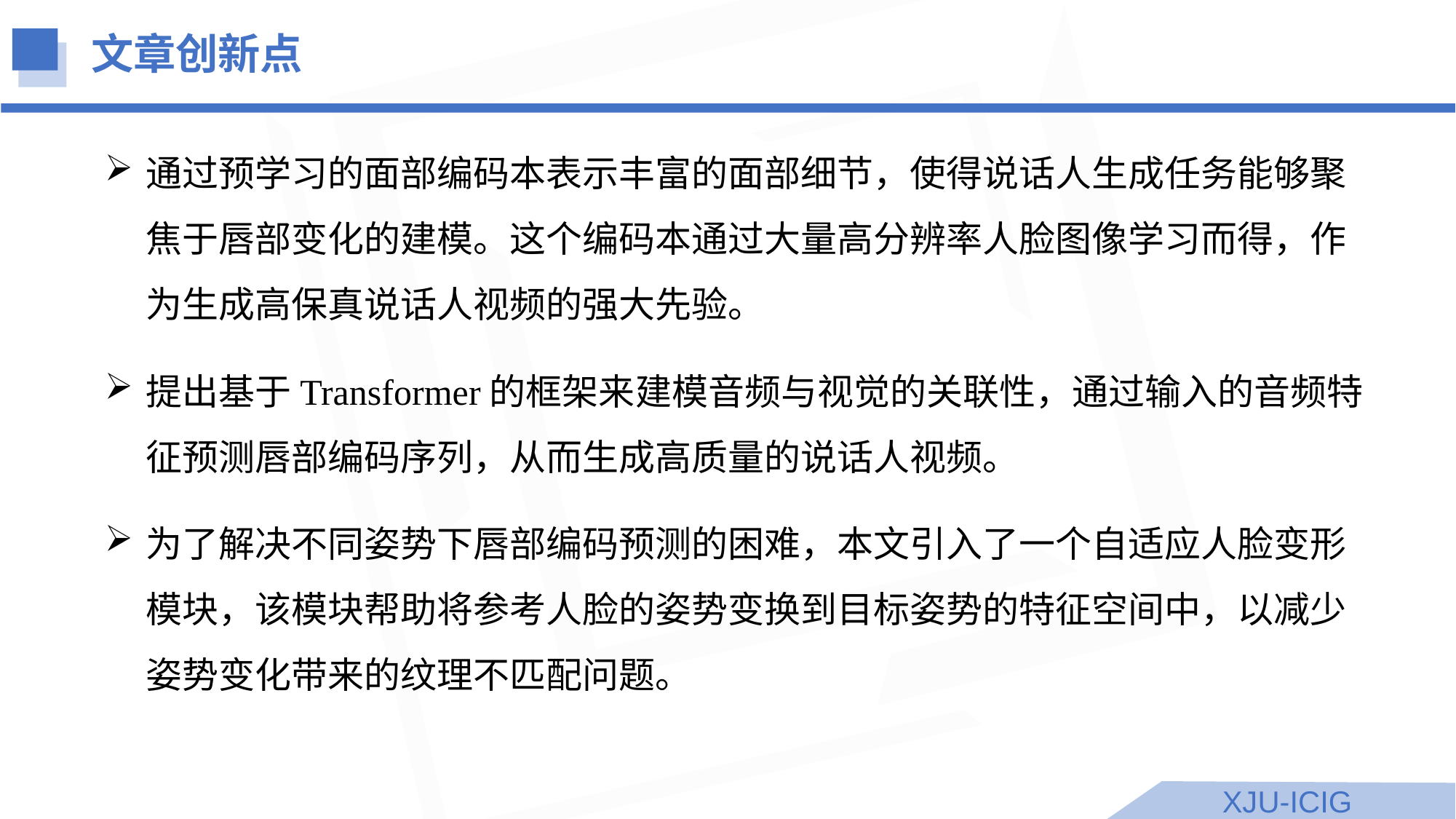

文章创新点

通过预学习的面部编码本表示丰富的面部细节，使得说话人生成任务能够聚焦于唇部变化的建模。这个编码本通过大量高分辨率人脸图像学习而得，作为生成高保真说话人视频的强大先验。
提出基于Transformer的框架来建模音频与视觉的关联性，通过输入的音频特征预测唇部编码序列，从而生成高质量的说话人视频。
为了解决不同姿势下唇部编码预测的困难，本文引入了一个自适应人脸变形模块，该模块帮助将参考人脸的姿势变换到目标姿势的特征空间中，以减少姿势变化带来的纹理不匹配问题。
XJU-ICIG